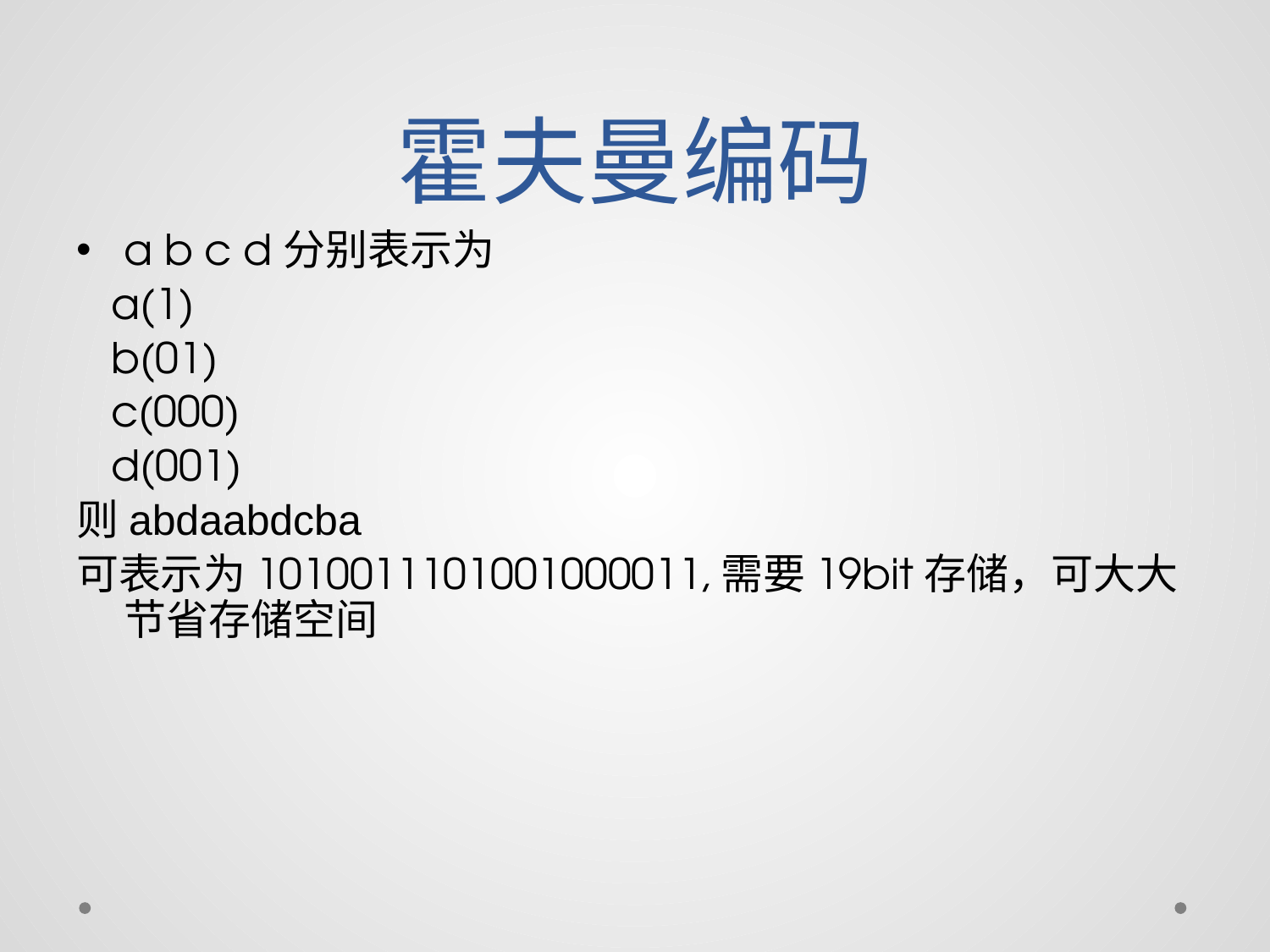

# 霍夫曼编码
a b c d分别表示为
   a(1)
   b(01)
   c(000)
   d(001)
则abdaabdcba
可表示为1010011101001000011,需要19bit存储，可大大节省存储空间